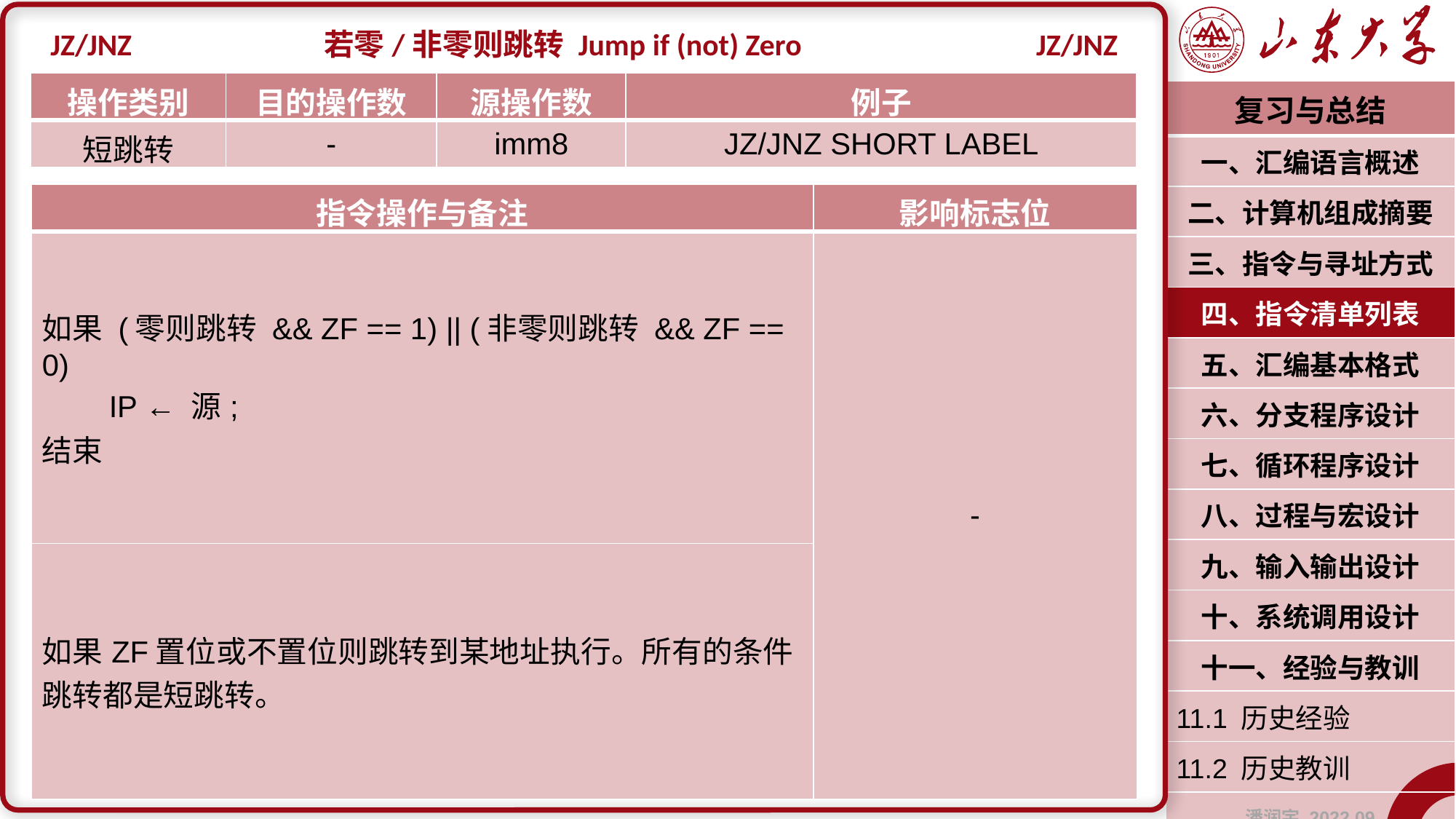

JZ/JNZ
若零/非零则跳转 Jump if (not) Zero
JZ/JNZ
| 操作类别 | 目的操作数 | 源操作数 | 例子 |
| --- | --- | --- | --- |
| 短跳转 | - | imm8 | JZ/JNZ SHORT LABEL |
| 复习与总结 |
| --- |
| 一、汇编语言概述 |
| 二、计算机组成摘要 |
| 三、指令与寻址方式 |
| 四、指令清单列表 |
| 五、汇编基本格式 |
| 六、分支程序设计 |
| 七、循环程序设计 |
| 八、过程与宏设计 |
| 九、输入输出设计 |
| 十、系统调用设计 |
| 十一、经验与教训 |
| 11.1 历史经验 |
| 11.2 历史教训 |
| 潘润宇 2022.09 |
| 指令操作与备注 | 影响标志位 |
| --- | --- |
| 如果 (零则跳转 && ZF == 1) || (非零则跳转 && ZF == 0) IP ← 源; 结束 | - |
| 如果ZF置位或不置位则跳转到某地址执行。所有的条件跳转都是短跳转。 |  |